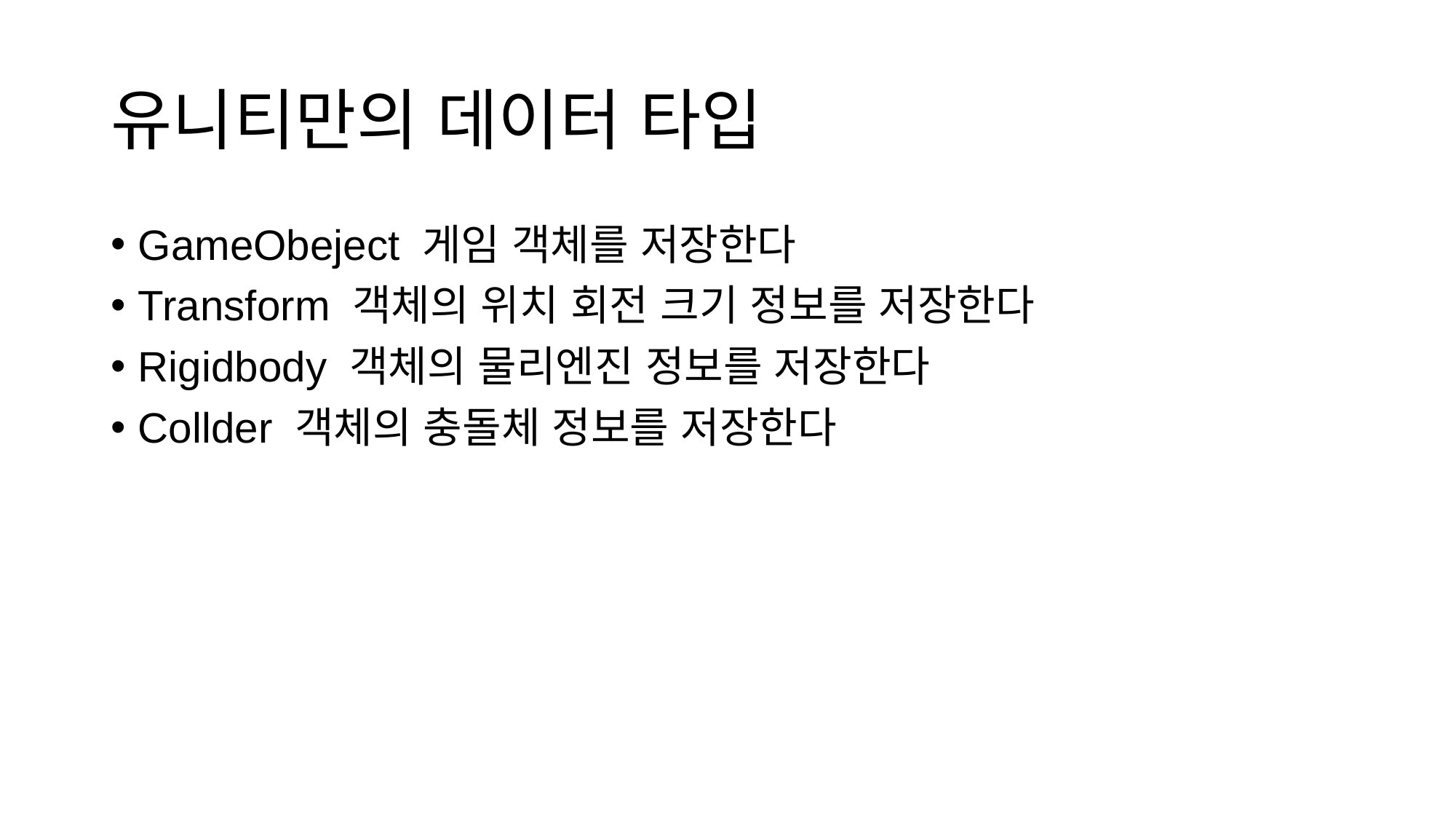

# 유니티만의 데이터 타입
GameObeject 게임 객체를 저장한다
Transform 객체의 위치 회전 크기 정보를 저장한다
Rigidbody 객체의 물리엔진 정보를 저장한다
Collder 객체의 충돌체 정보를 저장한다